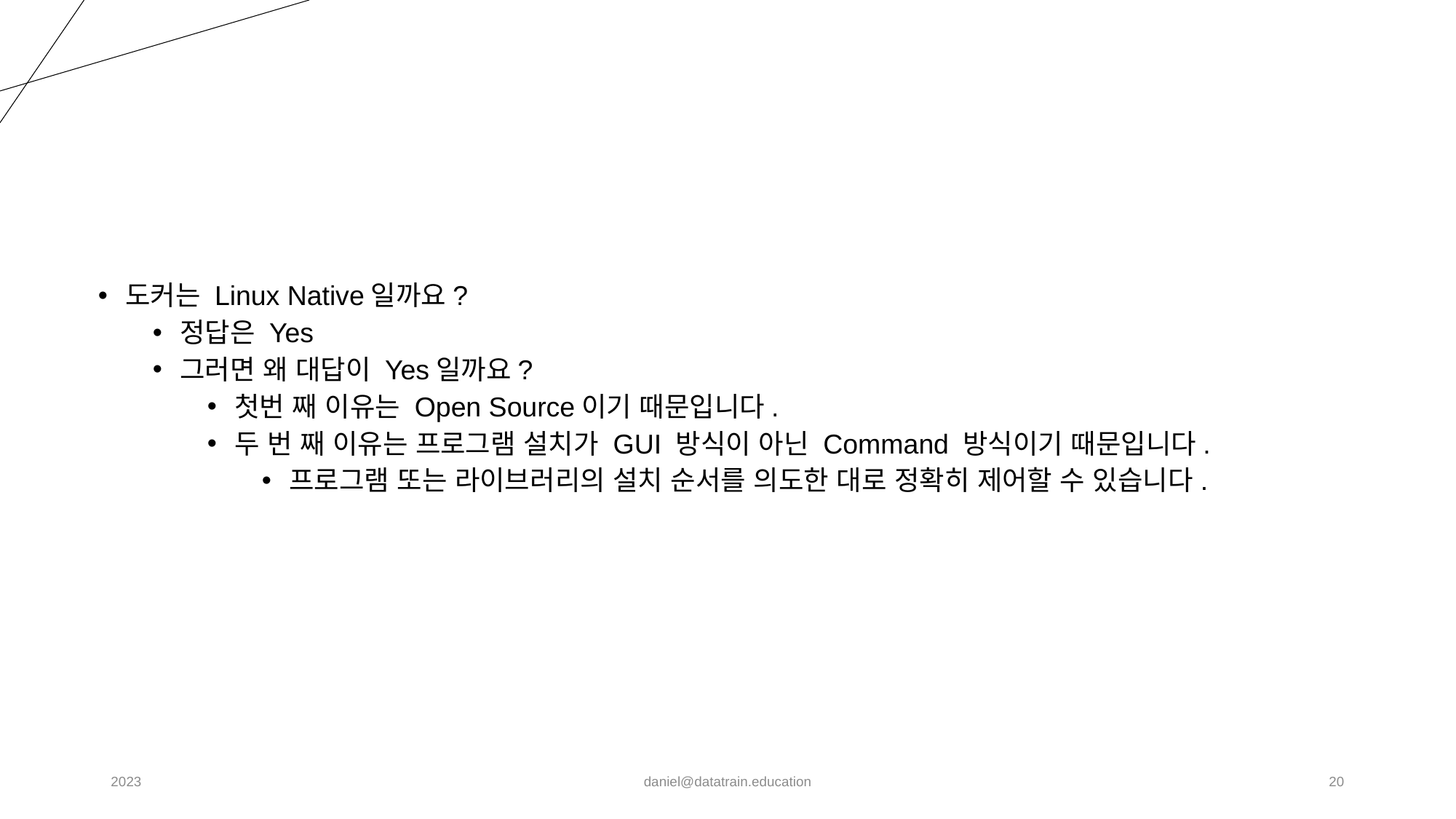

도커는 Linux Native일까요?
정답은 Yes
그러면 왜 대답이 Yes일까요?
첫번 째 이유는 Open Source이기 때문입니다.
두 번 째 이유는 프로그램 설치가 GUI 방식이 아닌 Command 방식이기 때문입니다.
프로그램 또는 라이브러리의 설치 순서를 의도한 대로 정확히 제어할 수 있습니다.
2023
daniel@datatrain.education
20